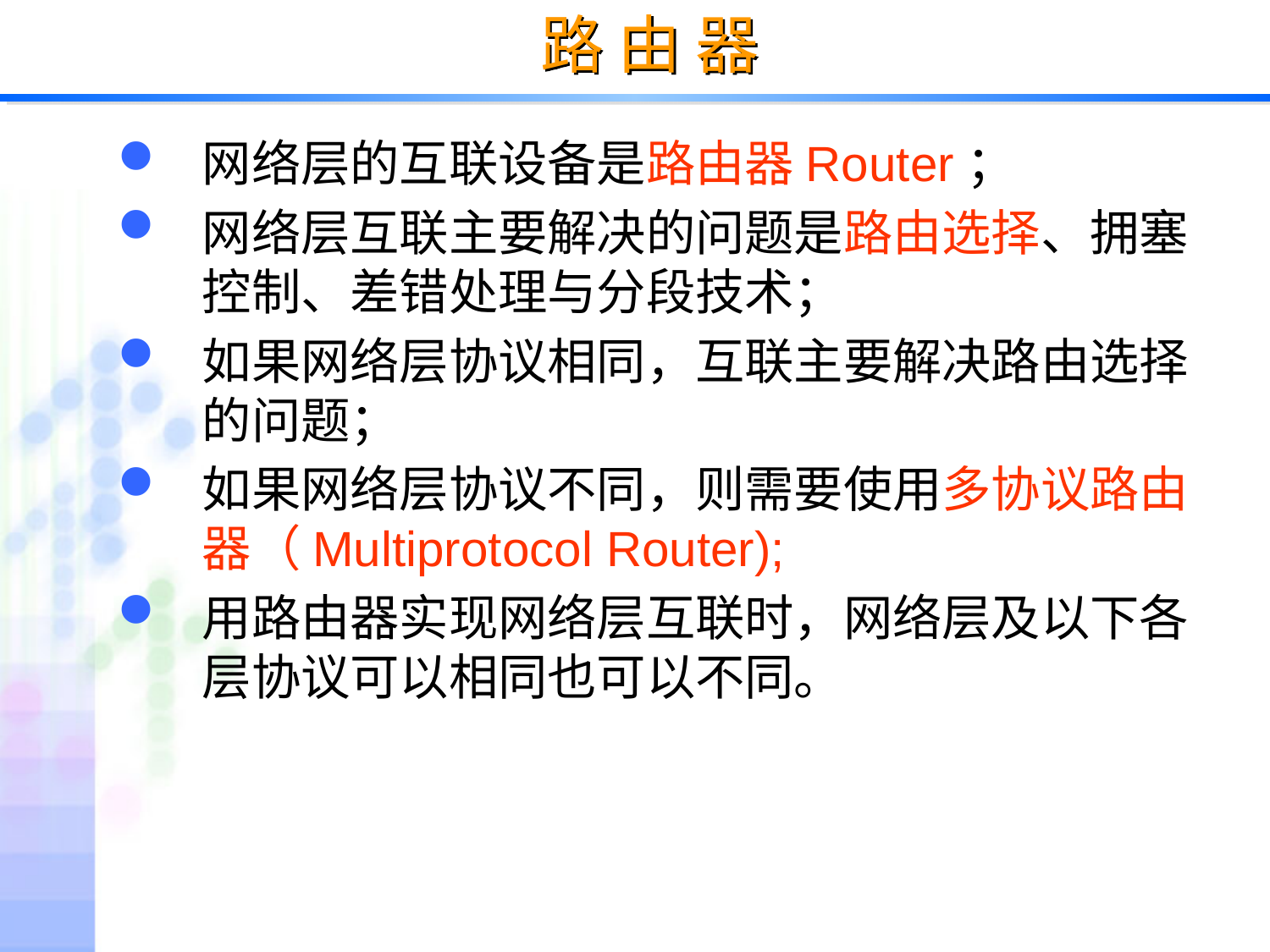

# 路 由 器
网络层的互联设备是路由器Router；
网络层互联主要解决的问题是路由选择、拥塞控制、差错处理与分段技术；
如果网络层协议相同，互联主要解决路由选择的问题；
如果网络层协议不同，则需要使用多协议路由器（Multiprotocol Router);
用路由器实现网络层互联时，网络层及以下各层协议可以相同也可以不同。